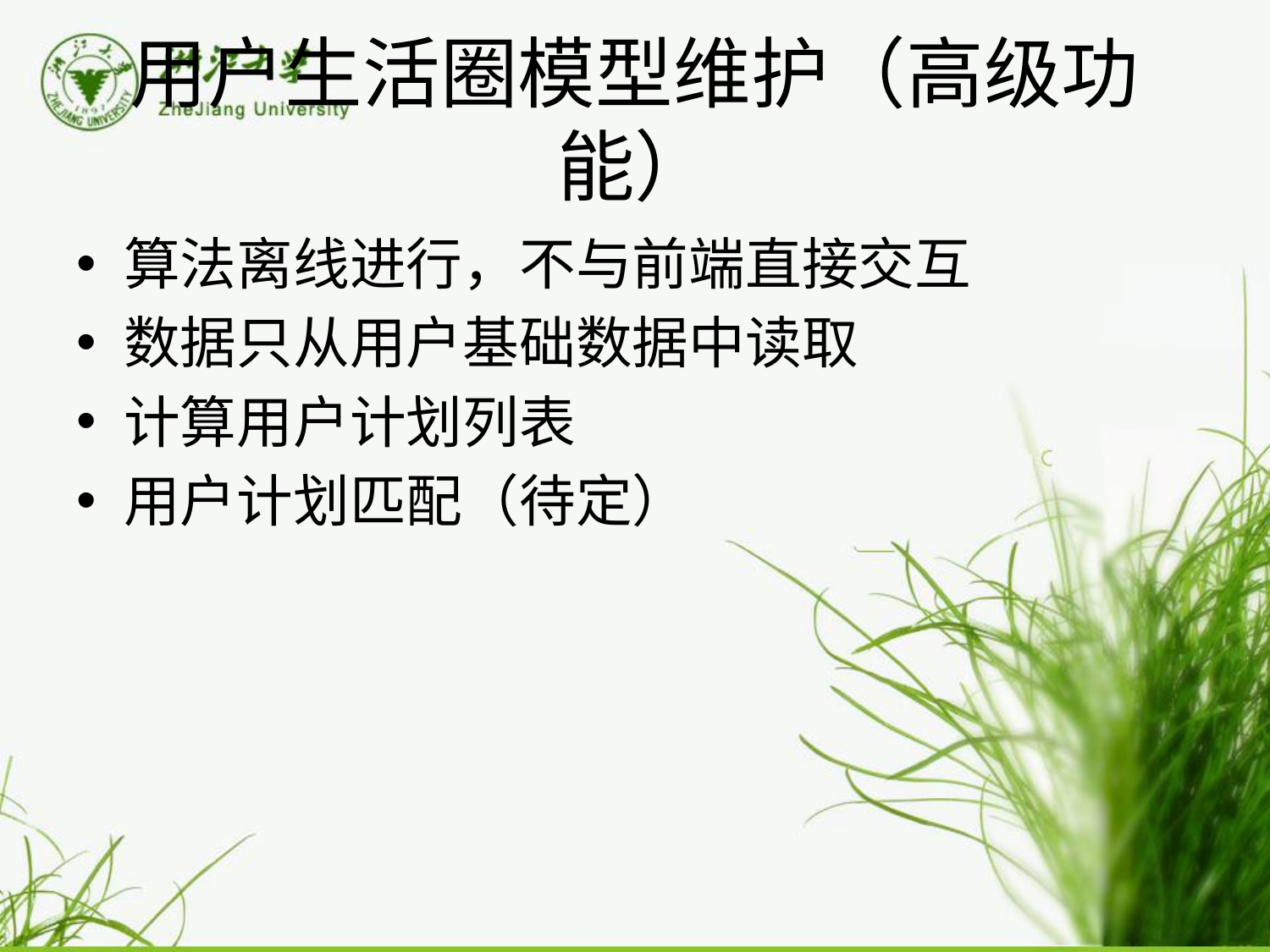

# 用户生活圈模型维护（高级功能）
算法离线进行，不与前端直接交互
数据只从用户基础数据中读取
计算用户计划列表
用户计划匹配（待定）